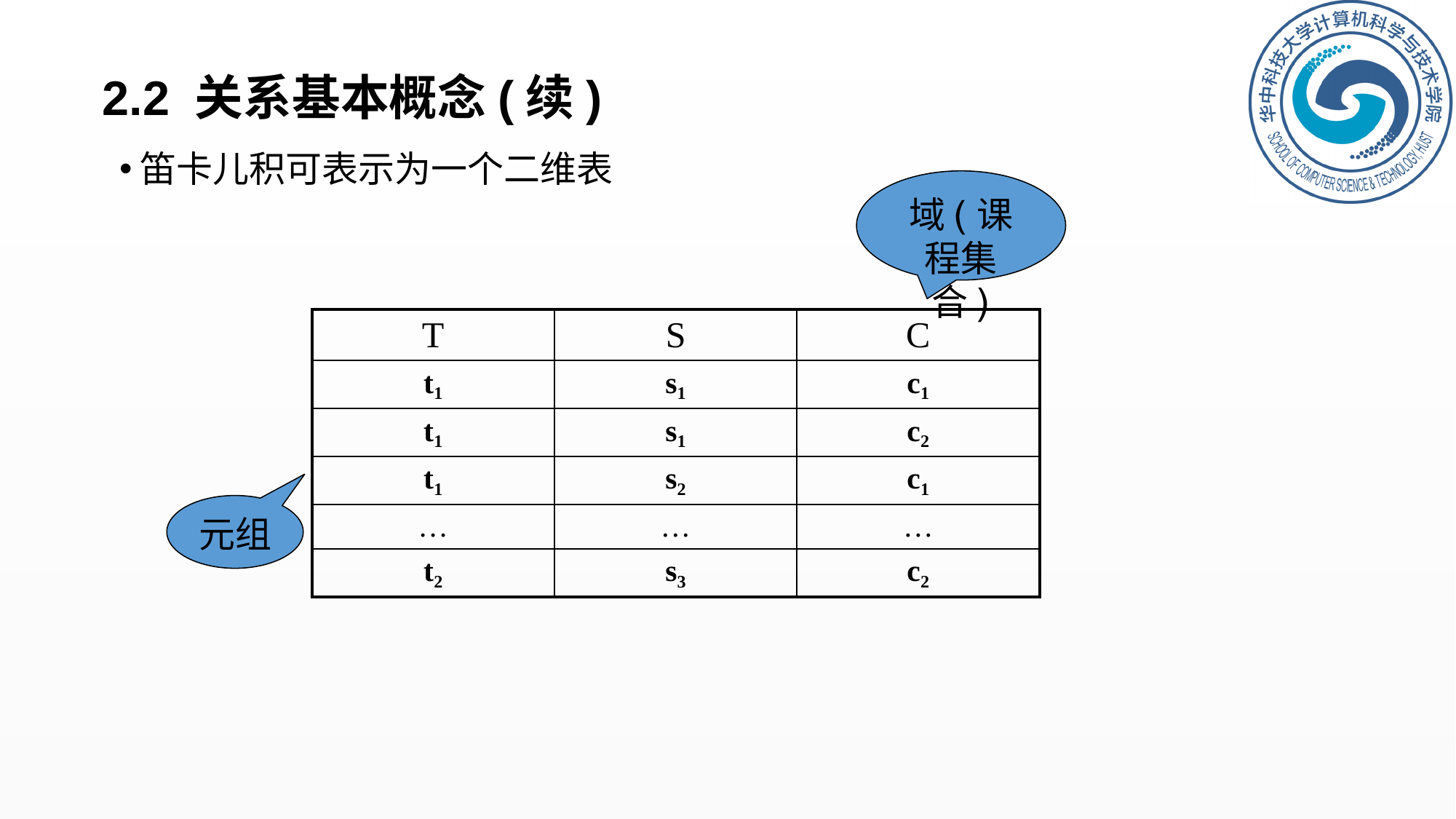

# 2.2 关系基本概念(续)
笛卡儿积可表示为一个二维表

域(课程集合)
| T | S | C |
| --- | --- | --- |
| t1 | s1 | c1 |
| t1 | s1 | c2 |
| t1 | s2 | c1 |
| … | … | … |
| t2 | s3 | c2 |
元组